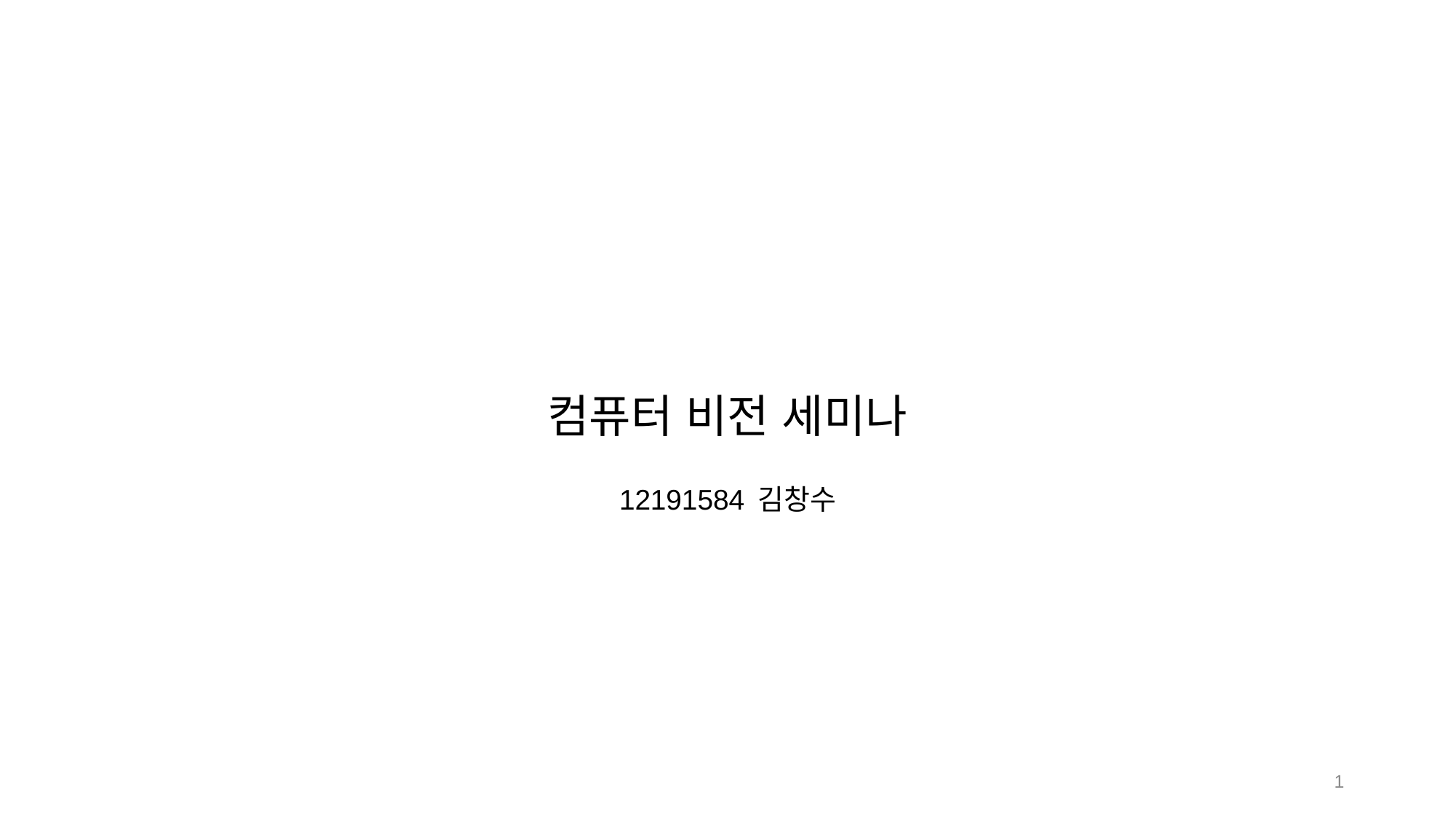

# 컴퓨터 비전 세미나
12191584 김창수
1